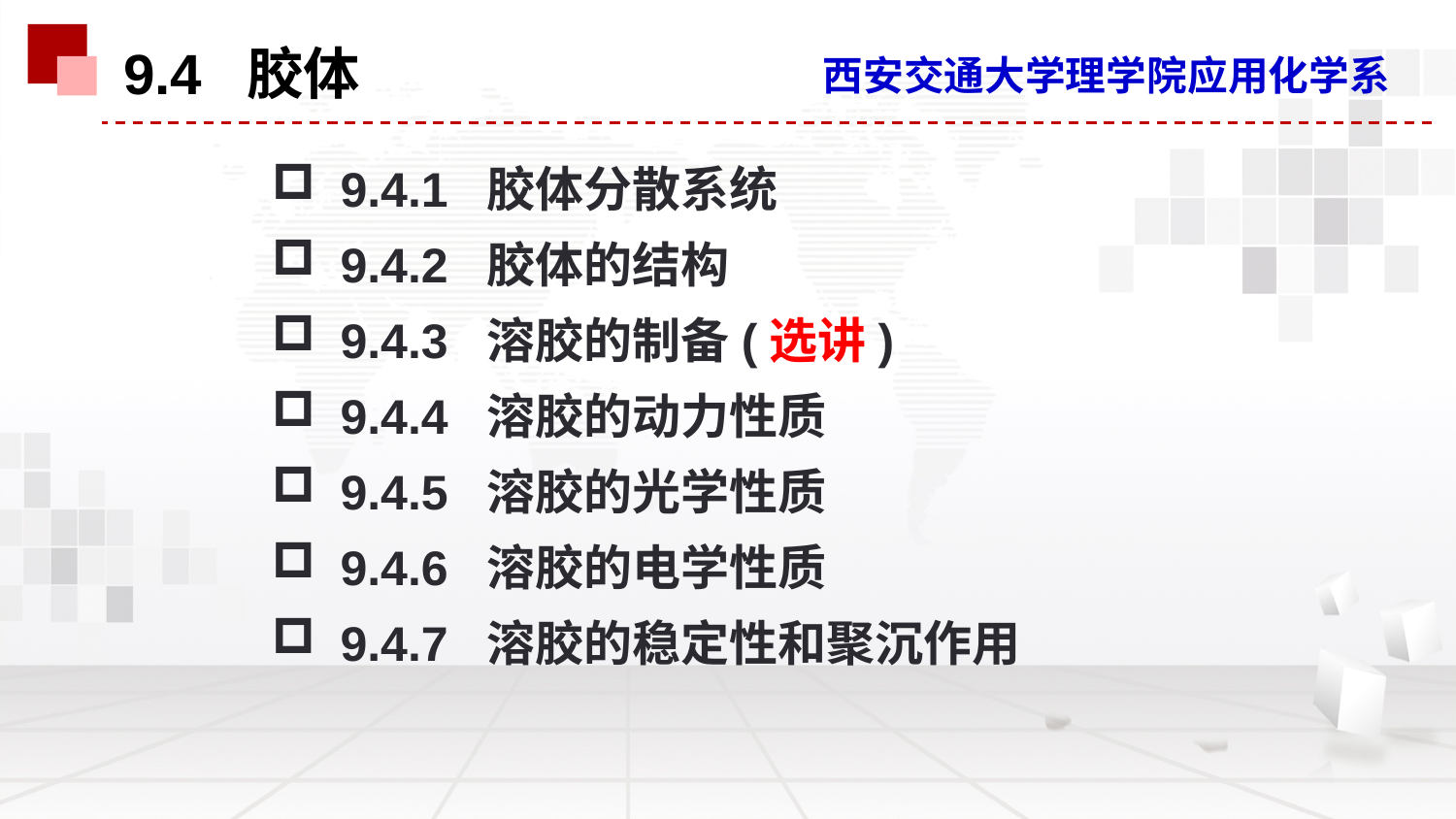

9.4  胶体
 9.4.1  胶体分散系统
 9.4.2  胶体的结构
 9.4.3  溶胶的制备(选讲)
 9.4.4  溶胶的动力性质
 9.4.5  溶胶的光学性质
 9.4.6  溶胶的电学性质
 9.4.7  溶胶的稳定性和聚沉作用